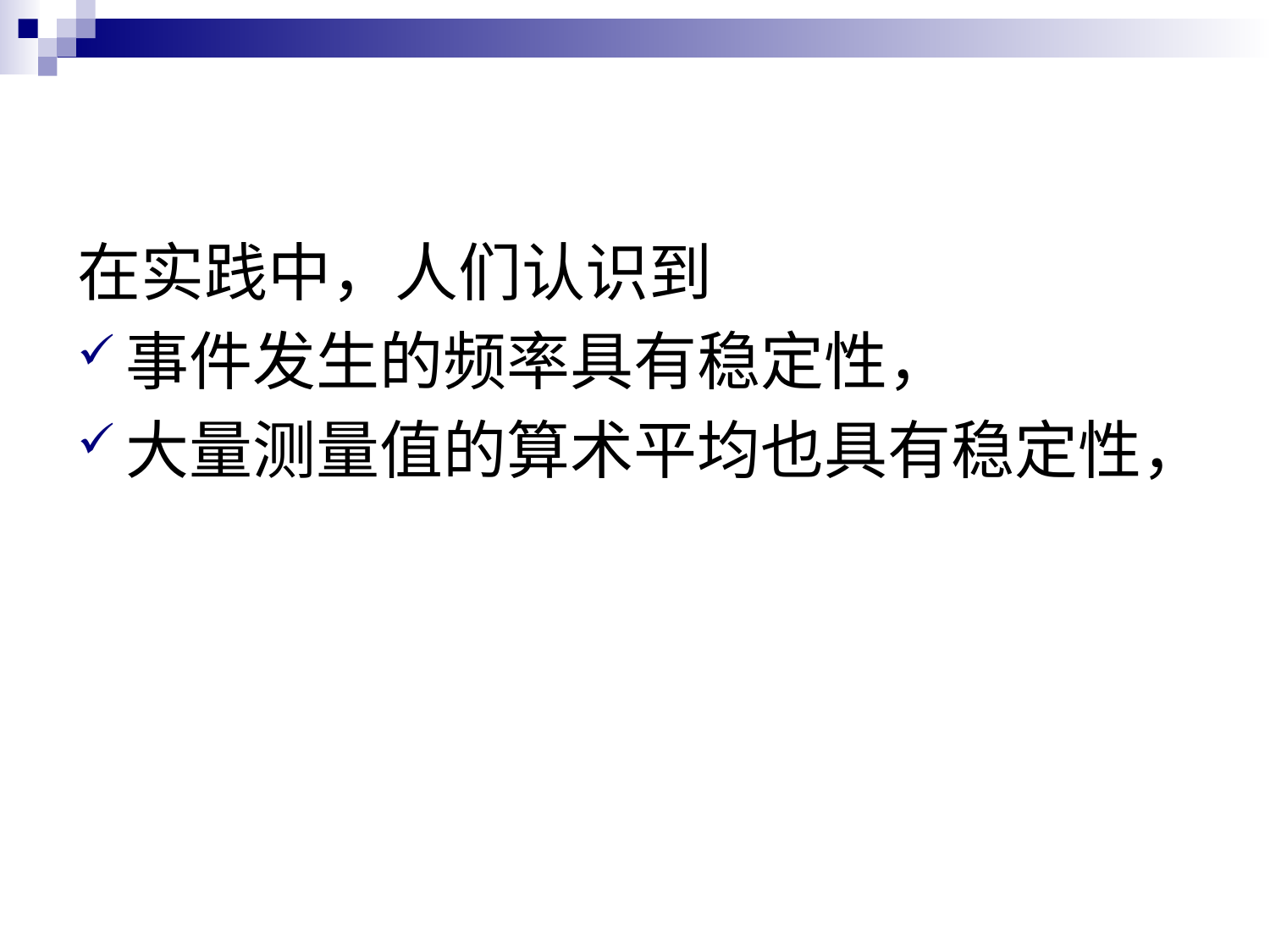

在实践中，人们认识到
事件发生的频率具有稳定性，
大量测量值的算术平均也具有稳定性，